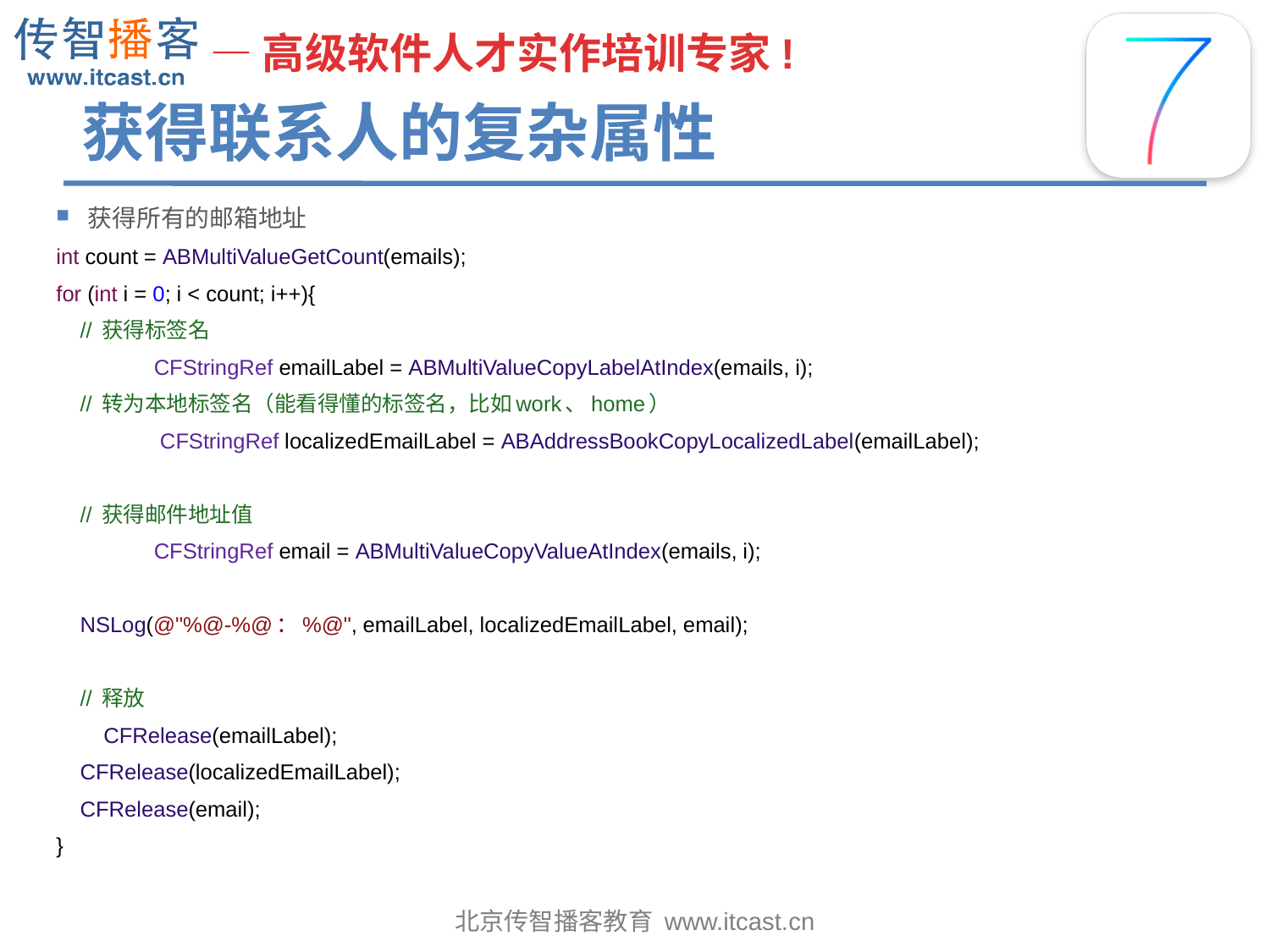

# 获得联系人的复杂属性
获得所有的邮箱地址
int count = ABMultiValueGetCount(emails);
for (int i = 0; i < count; i++){
    // 获得标签名
    	CFStringRef emailLabel = ABMultiValueCopyLabelAtIndex(emails, i);
    // 转为本地标签名（能看得懂的标签名，比如work、home）
   	 CFStringRef localizedEmailLabel = ABAddressBookCopyLocalizedLabel(emailLabel);

    // 获得邮件地址值
    	CFStringRef email = ABMultiValueCopyValueAtIndex(emails, i);

    NSLog(@"%@-%@：%@", emailLabel, localizedEmailLabel, email);

    // 释放
        CFRelease(emailLabel);
    CFRelease(localizedEmailLabel);
    CFRelease(email);
}